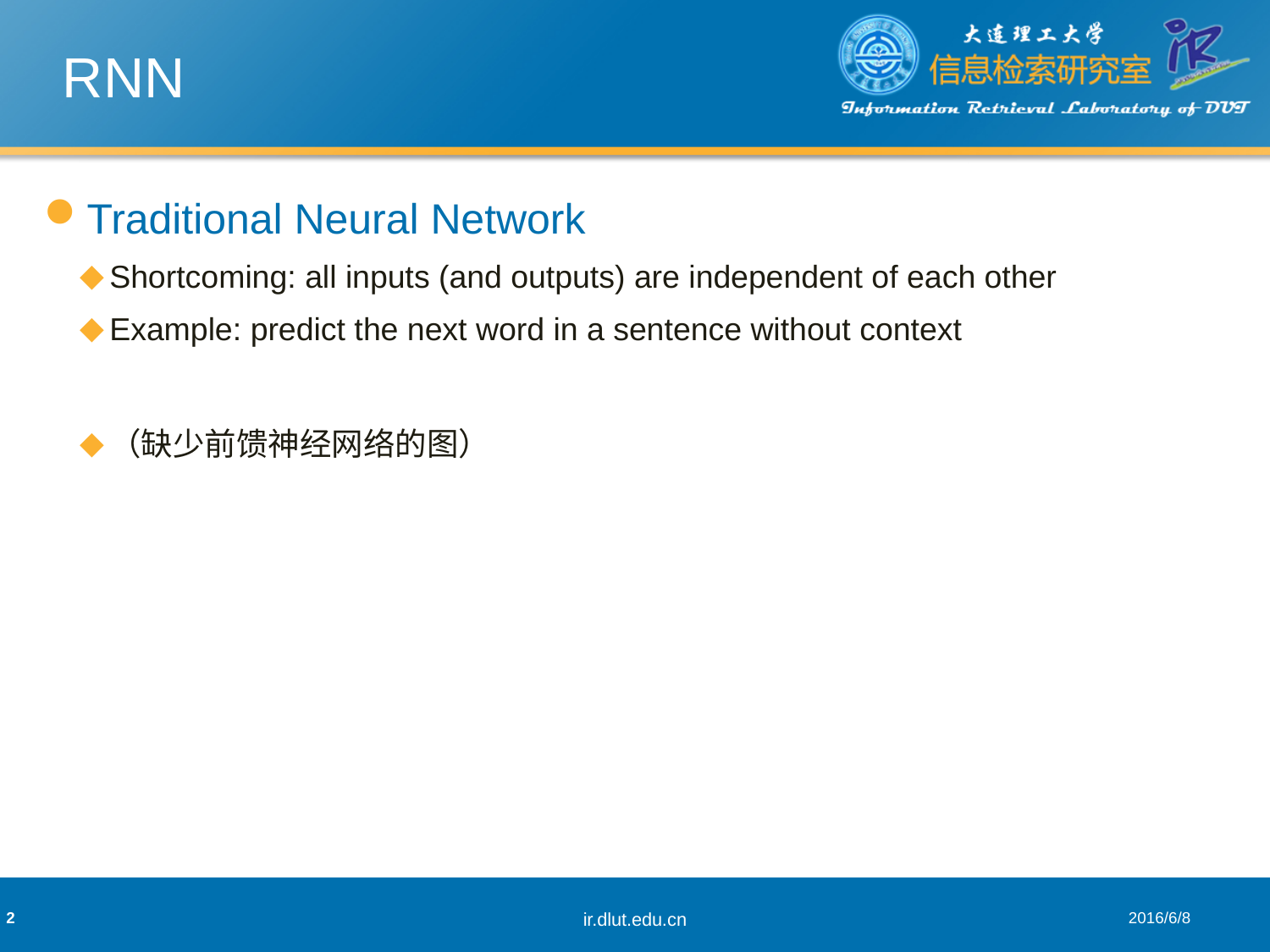

# RNN
Traditional Neural Network
Shortcoming: all inputs (and outputs) are independent of each other
Example: predict the next word in a sentence without context

（缺少前馈神经网络的图）